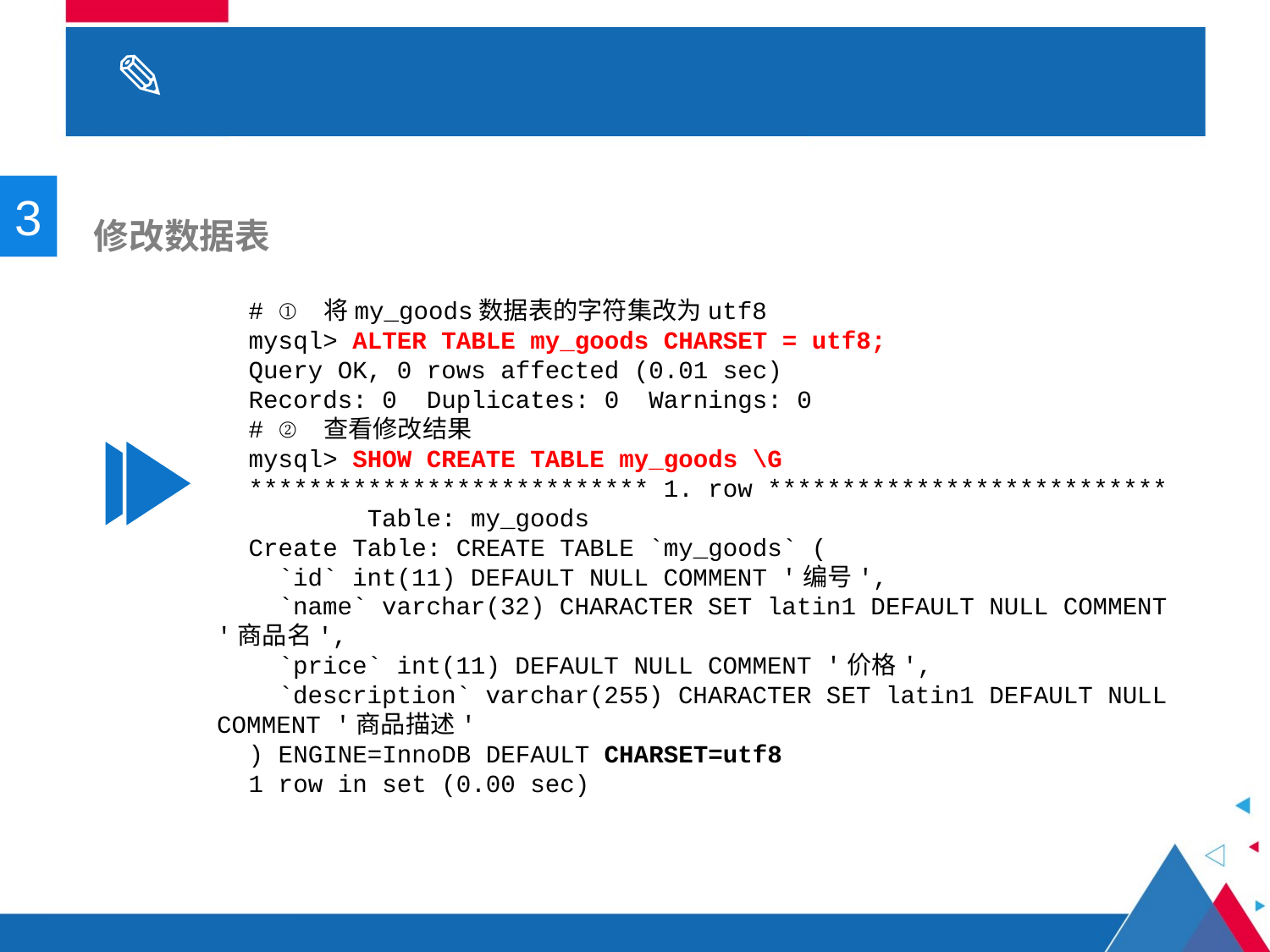

# 2.2 数据表操作

3
  修改数据表
# ① 将my_goods数据表的字符集改为utf8
mysql> ALTER TABLE my_goods CHARSET = utf8;
Query OK, 0 rows affected (0.01 sec)
Records: 0  Duplicates: 0  Warnings: 0
# ② 查看修改结果
mysql> SHOW CREATE TABLE my_goods \G
*************************** 1. row ***************************
        Table: my_goods
Create Table: CREATE TABLE `my_goods` (
  `id` int(11) DEFAULT NULL COMMENT '编号',
  `name` varchar(32) CHARACTER SET latin1 DEFAULT NULL COMMENT '商品名',
  `price` int(11) DEFAULT NULL COMMENT '价格',
  `description` varchar(255) CHARACTER SET latin1 DEFAULT NULL COMMENT '商品描述'
) ENGINE=InnoDB DEFAULT CHARSET=utf8
1 row in set (0.00 sec)